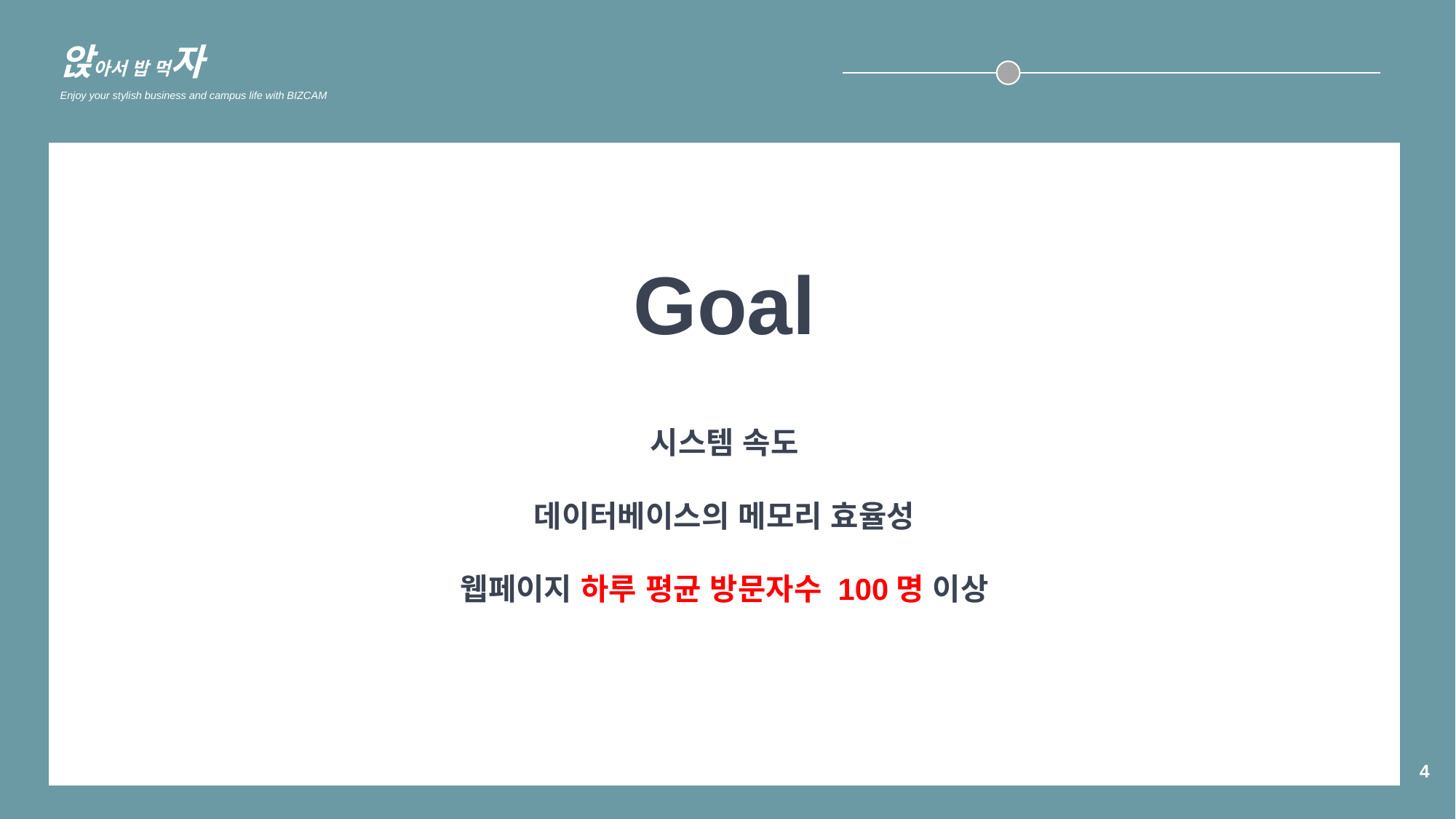

앉아서 밥 먹자
Enjoy your stylish business and campus life with BIZCAM

Goal

시스템 속도

데이터베이스의 메모리 효율성

웹페이지 하루 평균 방문자수 100명 이상

4